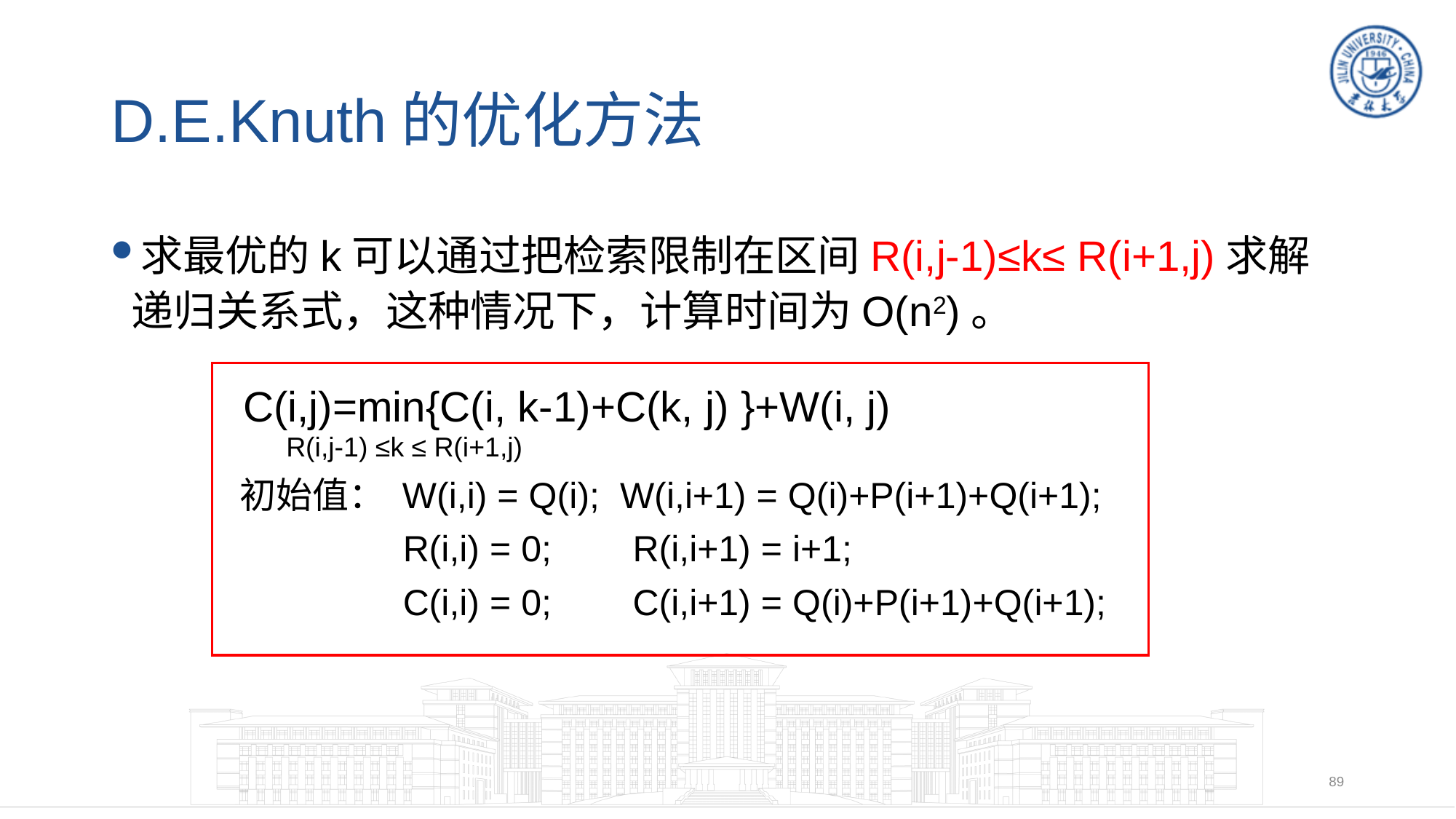

# D.E.Knuth的优化方法
求最优的k可以通过把检索限制在区间R(i,j-1)≤k≤ R(i+1,j)求解递归关系式，这种情况下，计算时间为O(n2)。

C(i,j)=min{C(i, k-1)+C(k, j) }+W(i, j)
R(i,j-1) ≤k ≤ R(i+1,j)
初始值： W(i,i) = Q(i);  W(i,i+1) = Q(i)+P(i+1)+Q(i+1);
                R(i,i) = 0;        R(i,i+1) = i+1;
                C(i,i) = 0;        C(i,i+1) = Q(i)+P(i+1)+Q(i+1);
89